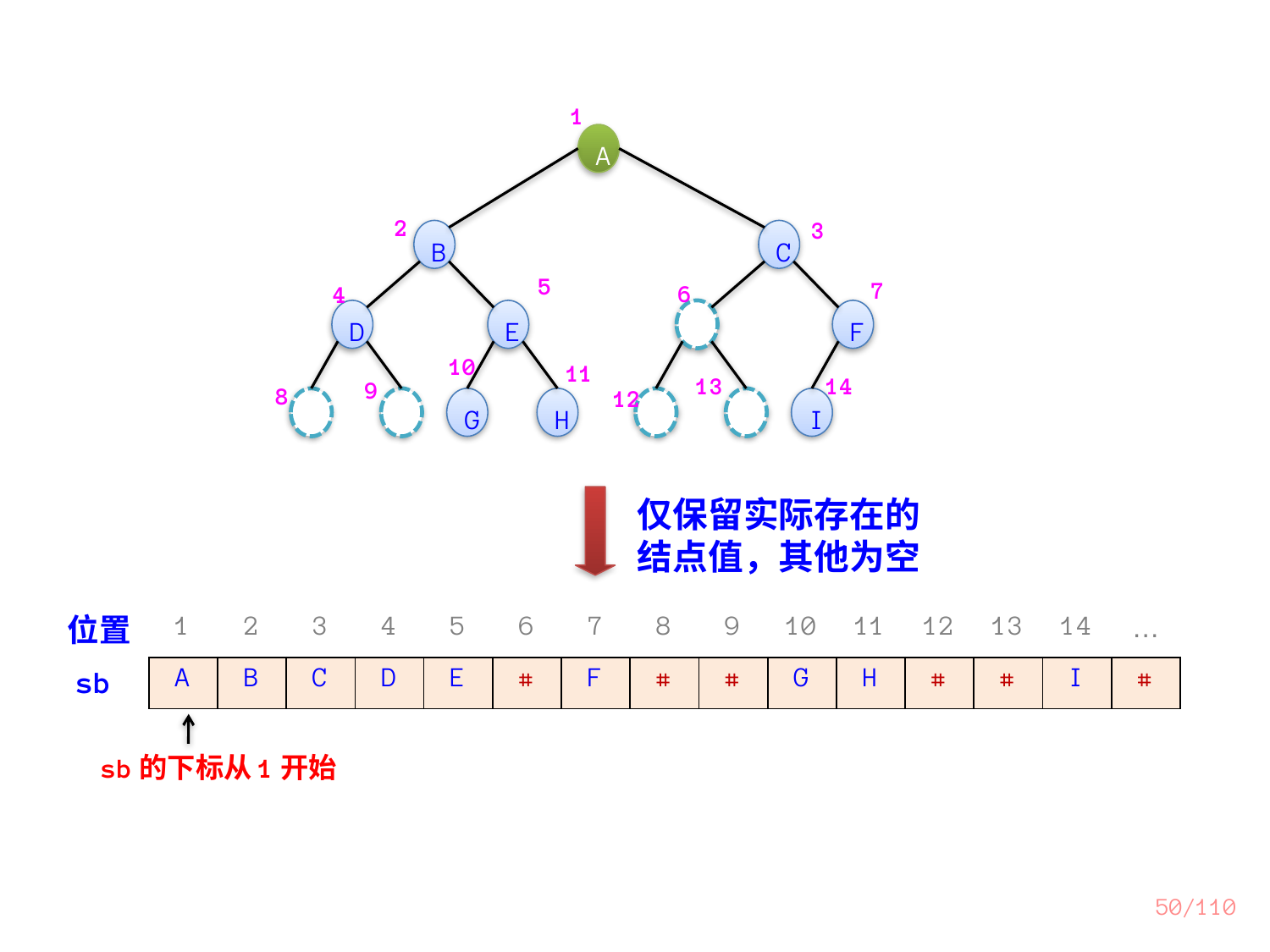

1
A
2
B
C
3
5
7
6
4
D
E

F
10
11
14
13
9
8

G
H

I
12
仅保留实际存在的结点值，其他为空

| 1 | 2 | 3 | 4 | 5 | 6 | 7 | 8 | 9 | 10 | 11 | 12 | 13 | 14 | … |
| --- | --- | --- | --- | --- | --- | --- | --- | --- | --- | --- | --- | --- | --- | --- |
| A | B | C | D | E | # | F | # | # | G | H | # | # | I | # |
位置
sb
sb的下标从1开始
50/110